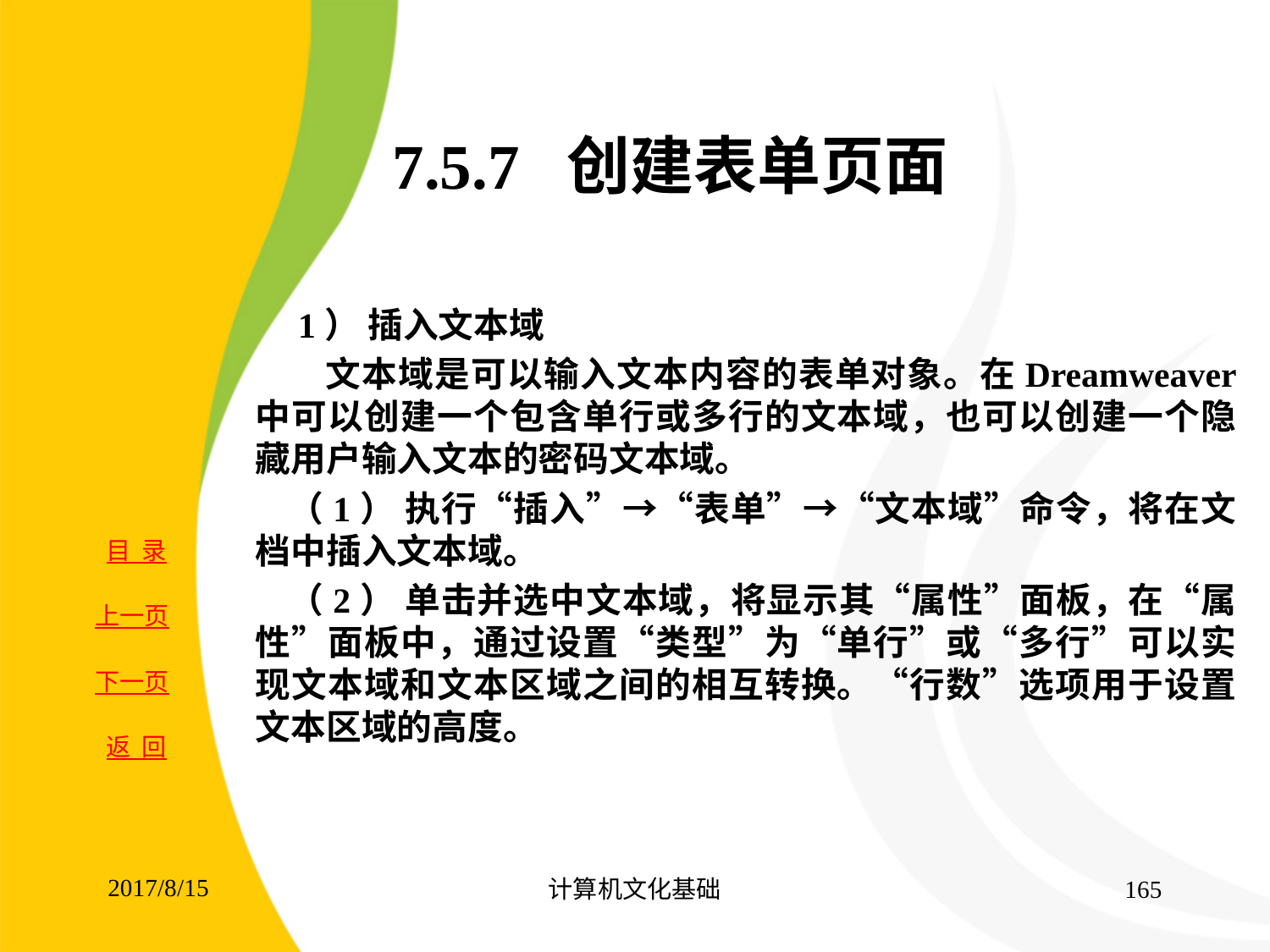

# 7.5.7  创建表单页面
           1） 插入文本域
            文本域是可以输入文本内容的表单对象。在Dreamweaver 中可以创建一个包含单行或多行的文本域，也可以创建一个隐藏用户输入文本的密码文本域。
        （1） 执行“插入”→“表单”→“文本域”命令，将在文档中插入文本域。
        （2） 单击并选中文本域，将显示其“属性”面板，在“属性”面板中，通过设置“类型”为“单行”或“多行”可以实现文本域和文本区域之间的相互转换。“行数”选项用于设置文本区域的高度。
2017/8/15
计算机文化基础
165